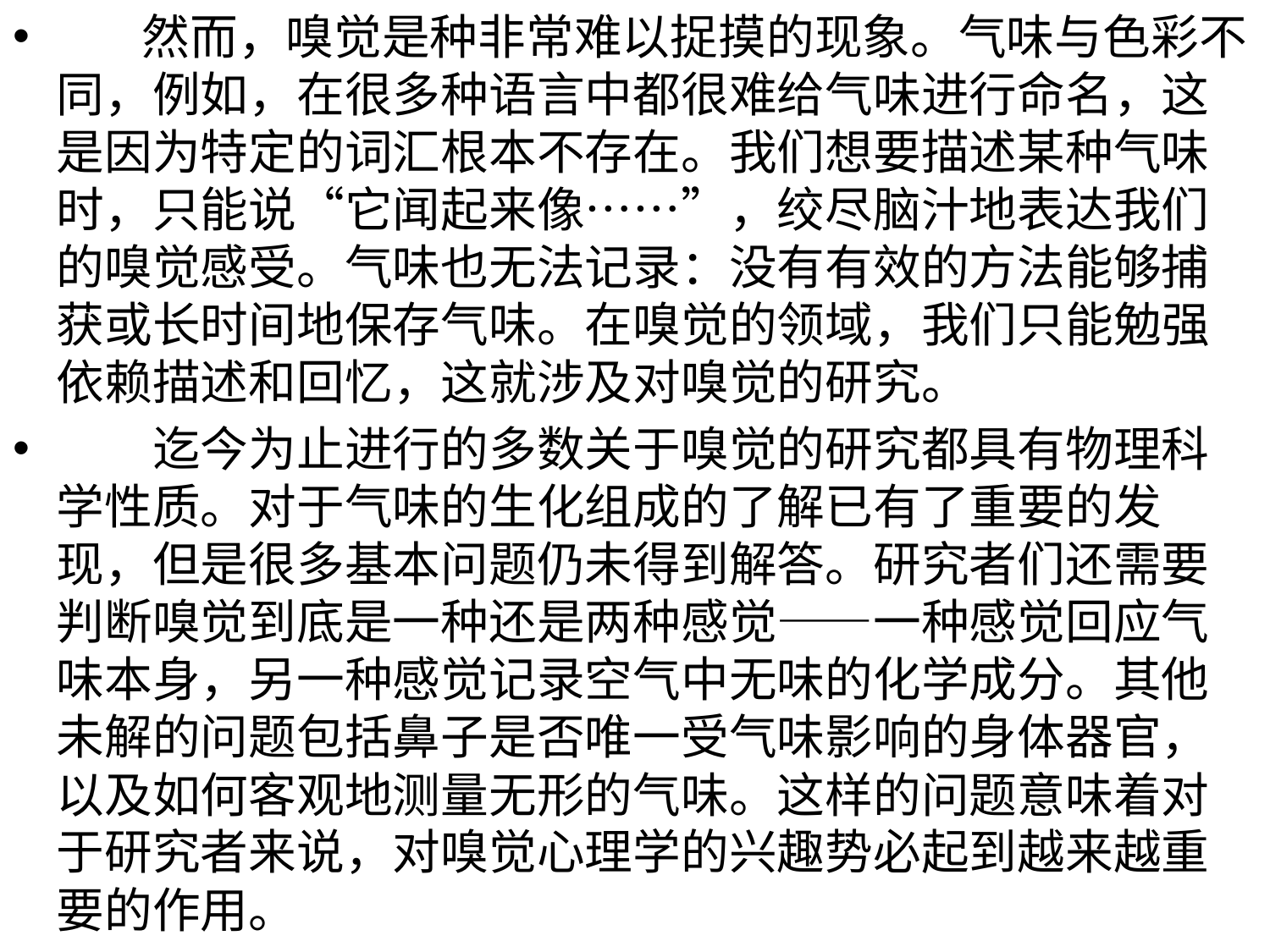

然而，嗅觉是种非常难以捉摸的现象。气味与色彩不同，例如，在很多种语言中都很难给气味进行命名，这是因为特定的词汇根本不存在。我们想要描述某种气味时，只能说“它闻起来像……”，绞尽脑汁地表达我们的嗅觉感受。气味也无法记录：没有有效的方法能够捕获或长时间地保存气味。在嗅觉的领域，我们只能勉强依赖描述和回忆，这就涉及对嗅觉的研究。
　　迄今为止进行的多数关于嗅觉的研究都具有物理科学性质。对于气味的生化组成的了解已有了重要的发现，但是很多基本问题仍未得到解答。研究者们还需要判断嗅觉到底是一种还是两种感觉——一种感觉回应气味本身，另一种感觉记录空气中无味的化学成分。其他未解的问题包括鼻子是否唯一受气味影响的身体器官，以及如何客观地测量无形的气味。这样的问题意味着对于研究者来说，对嗅觉心理学的兴趣势必起到越来越重要的作用。

#